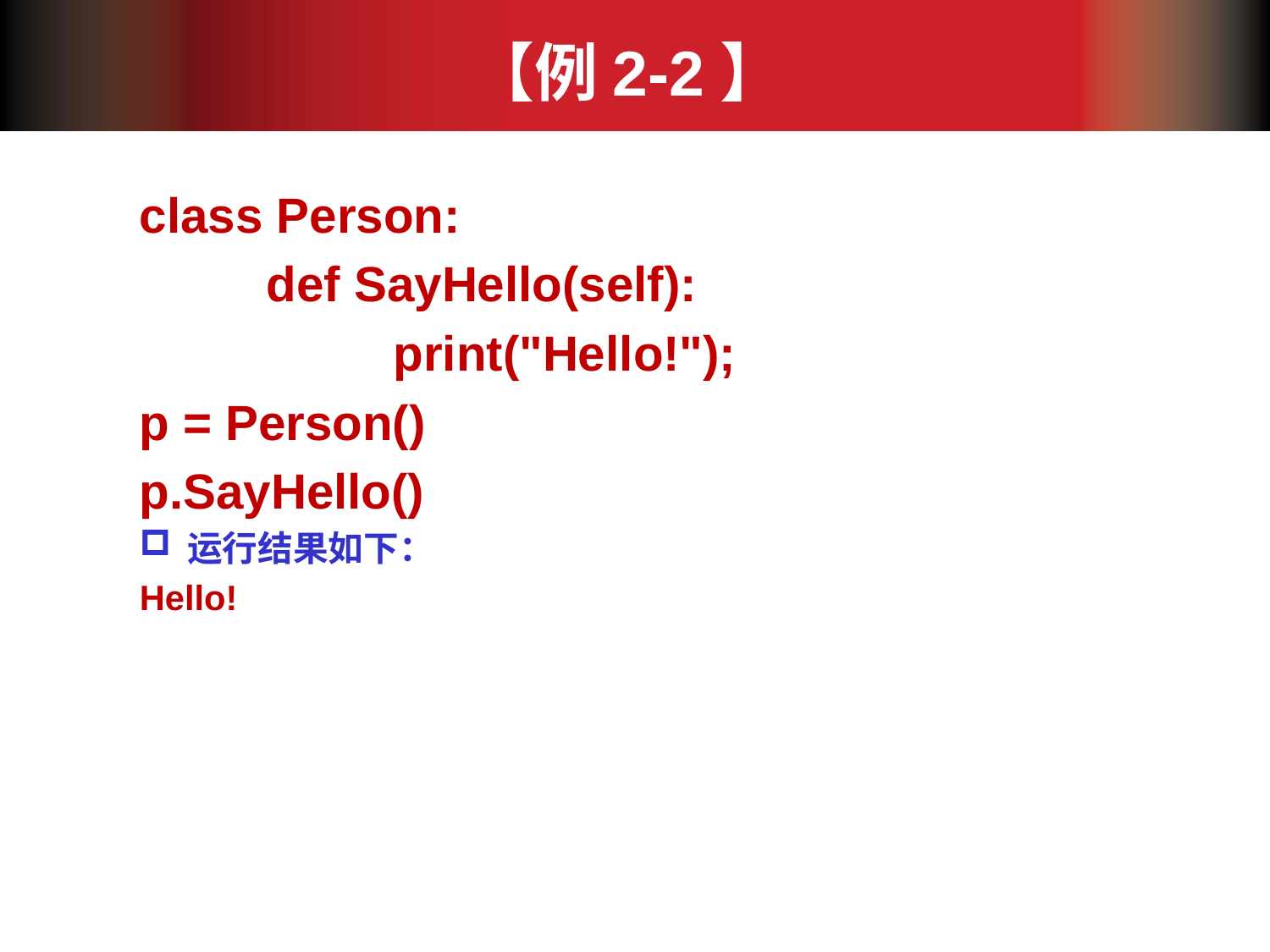

# 【例2-2】
class Person:
	def SayHello(self):
		print("Hello!");
p = Person()
p.SayHello()
运行结果如下：
Hello!